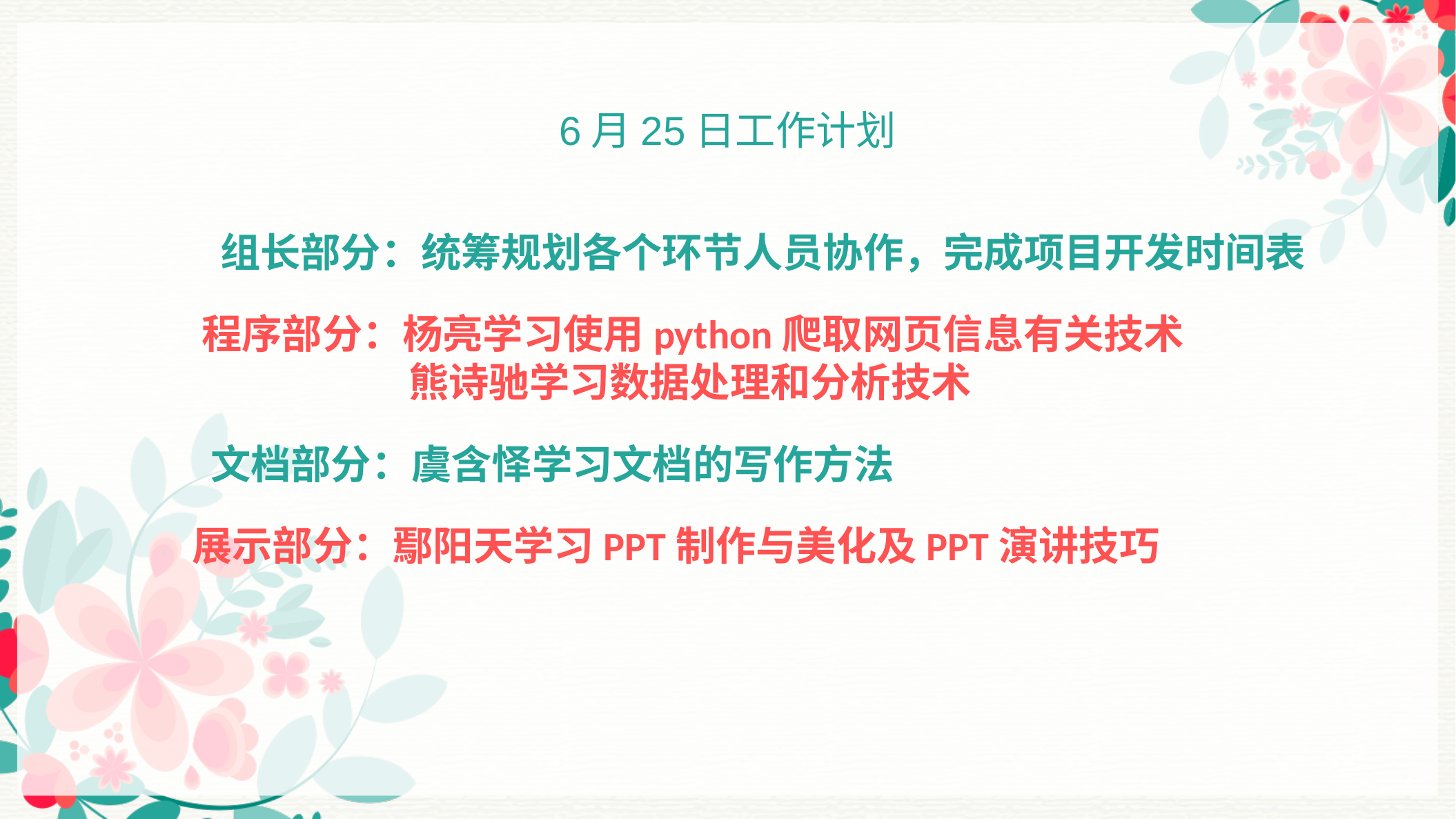

6月25日工作计划
组长部分：统筹规划各个环节人员协作，完成项目开发时间表
程序部分：杨亮学习使用python爬取网页信息有关技术
		熊诗驰学习数据处理和分析技术
文档部分：虞含怿学习文档的写作方法
展示部分：鄢阳天学习PPT制作与美化及PPT演讲技巧